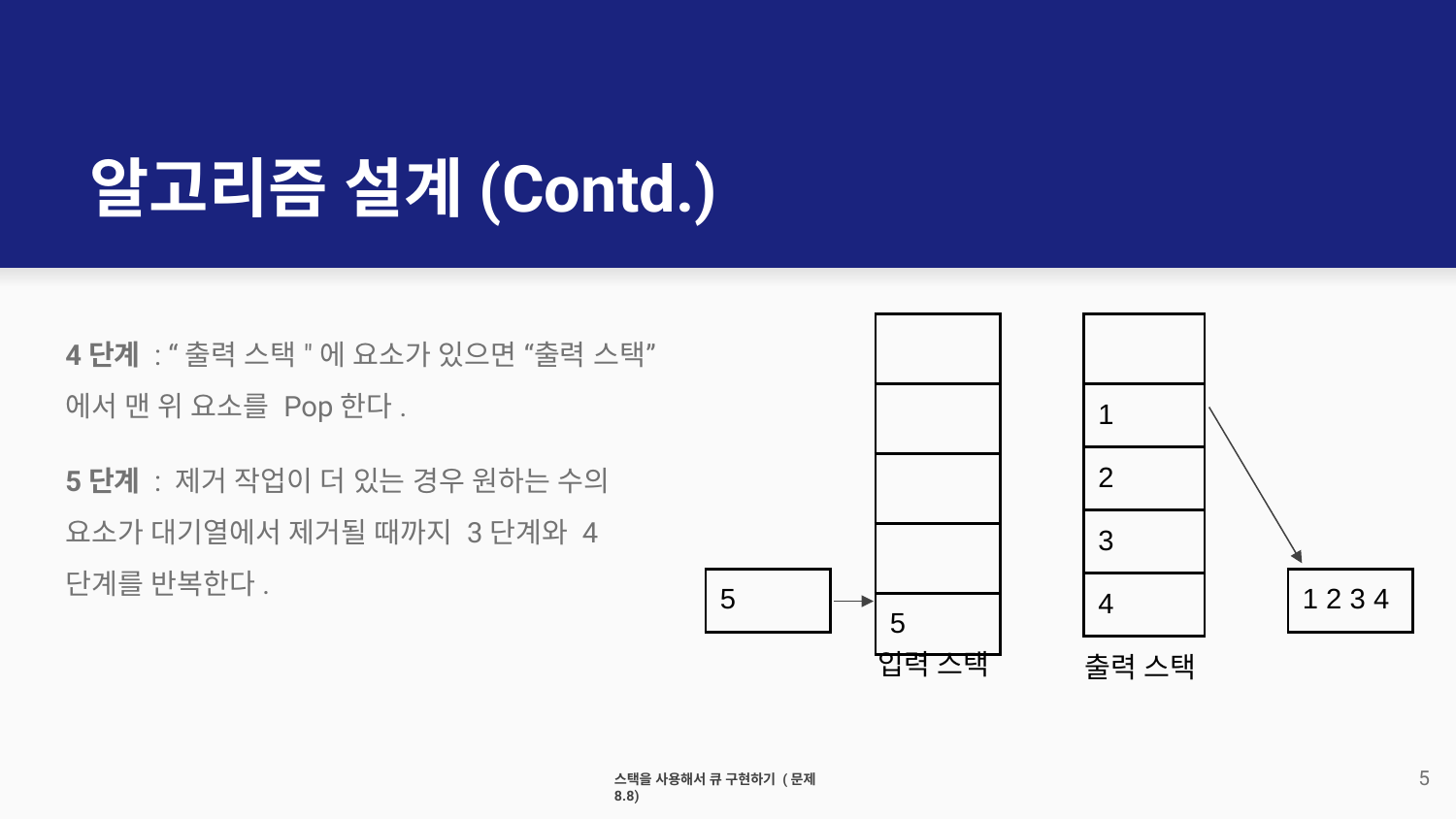

# 알고리즘 설계(Contd.)
4단계 : “출력 스택"에 요소가 있으면 “출력 스택”에서 맨 위 요소를 Pop한다.
5단계 : 제거 작업이 더 있는 경우 원하는 수의 요소가 대기열에서 제거될 때까지 3단계와 4단계를 반복한다.
|  |
| --- |
|  |
|  |
|  |
| 5 |
|  |
| --- |
| 1 |
| 2 |
| 3 |
| 4 |
| 5 |
| --- |
| 1 2 3 4 |
| --- |
입력 스택
출력 스택
5
스택을 사용해서 큐 구현하기 (문제 8.8)